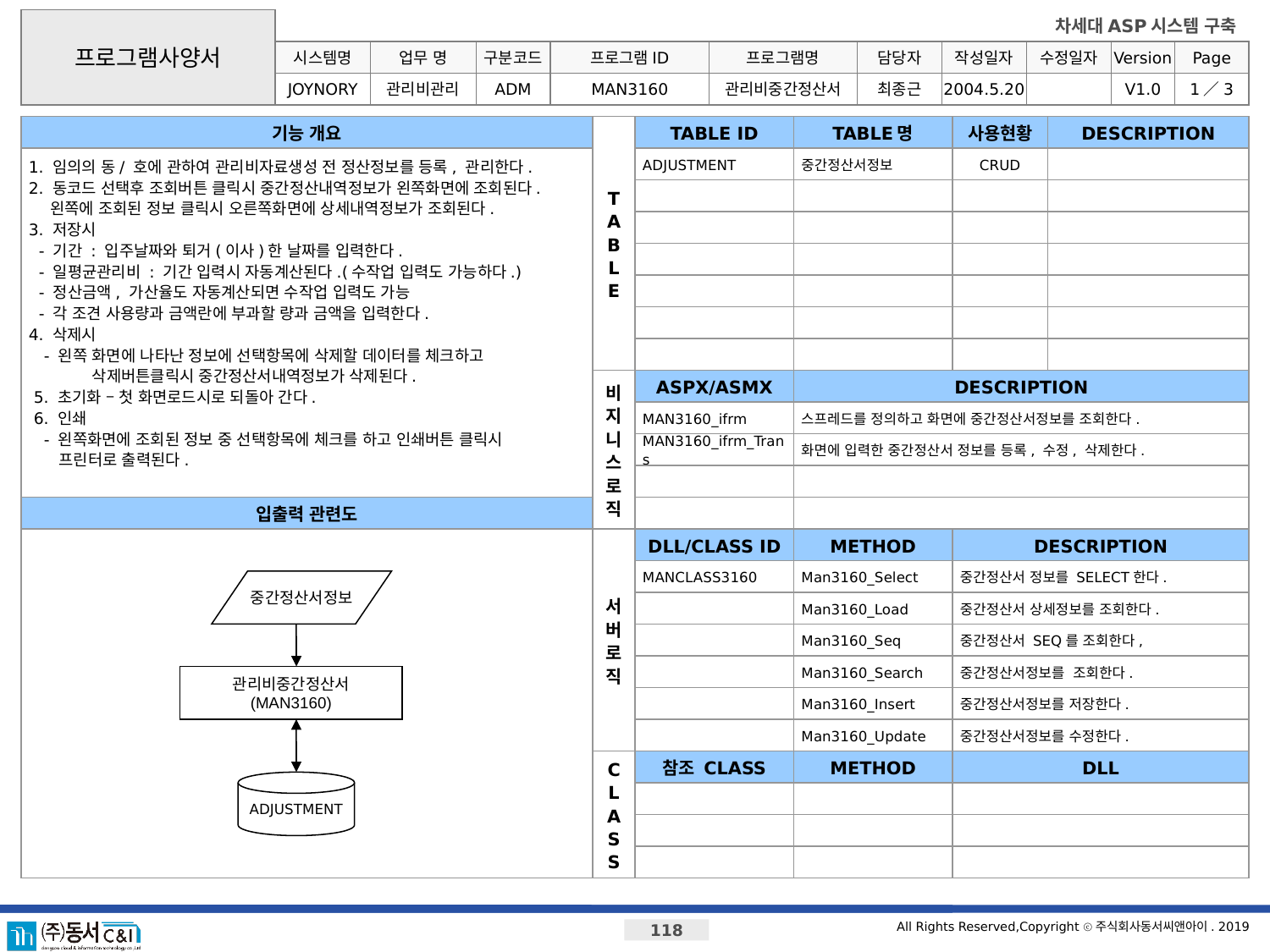

프로그램사양서
시스템명
업무 명
구분코드
프로그램ID
프로그램명
JOYNORY
관리비관리
ADM
MAN3160
관리비중간정산서
최종근
2004.5.20

V1.0
1／3
기능 개요
T
A
B
L
E
TABLE ID
TABLE명
사용현황
DESCRIPTION
1. 임의의 동/ 호에 관하여 관리비자료생성 전 정산정보를 등록, 관리한다.
2. 동코드 선택후 조회버튼 클릭시 중간정산내역정보가 왼쪽화면에 조회된다.
    왼쪽에 조회된 정보 클릭시 오른쪽화면에 상세내역정보가 조회된다.
3. 저장시
  - 기간 : 입주날짜와 퇴거(이사)한 날짜를 입력한다.
  - 일평균관리비 : 기간 입력시 자동계산된다.(수작업 입력도 가능하다.)
  - 정산금액, 가산율도 자동계산되면 수작업 입력도 가능
  - 각 조견 사용량과 금액란에 부과할 량과 금액을 입력한다.
4. 삭제시
   - 왼쪽 화면에 나타난 정보에 선택항목에 삭제할 데이터를 체크하고 삭제버튼클릭시 중간정산서내역정보가 삭제된다.
 5. 초기화 – 첫 화면로드시로 되돌아 간다.
 6. 인쇄
   - 왼쪽화면에 조회된 정보 중 선택항목에 체크를 하고 인쇄버튼 클릭시
      프린터로 출력된다.

ADJUSTMENT
중간정산서정보
CRUD

비지니스로직
ASPX/ASMX
DESCRIPTION
MAN3160_ifrm
스프레드를 정의하고 화면에 중간정산서정보를 조회한다.
MAN3160_ifrm_Trans
화면에 입력한 중간정산서 정보를 등록, 수정, 삭제한다.

입출력 관련도

서버로직
DLL/CLASS ID
METHOD
DESCRIPTION
MANCLASS3160
Man3160_Select
중간정산서 정보를 SELECT한다.
중간정산서정보

Man3160_Load
중간정산서 상세정보를 조회한다.

Man3160_Seq
중간정산서 SEQ를 조회한다,

Man3160_Search
중간정산서정보를  조회한다.
관리비중간정산서
(MAN3160)

Man3160_Insert
중간정산서정보를 저장한다.

Man3160_Update
중간정산서정보를 수정한다.
C
L
A
S
S
참조 CLASS
METHOD
DLL
ADJUSTMENT